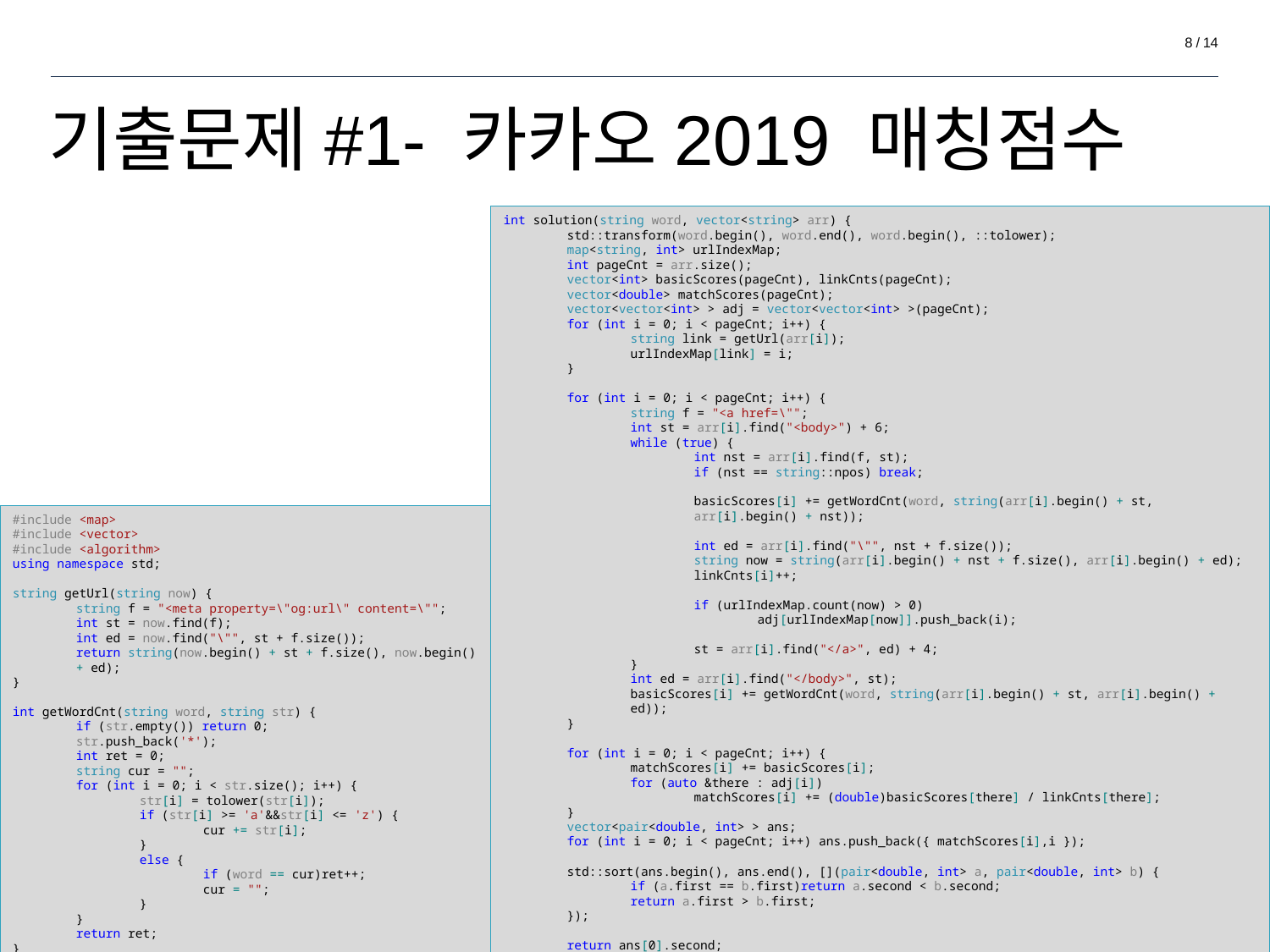

8 / 14
# 기출문제#1- 카카오2019 매칭점수
int solution(string word, vector<string> arr) {
std::transform(word.begin(), word.end(), word.begin(), ::tolower);
map<string, int> urlIndexMap;
int pageCnt = arr.size();
vector<int> basicScores(pageCnt), linkCnts(pageCnt);
vector<double> matchScores(pageCnt);
vector<vector<int> > adj = vector<vector<int> >(pageCnt);
for (int i = 0; i < pageCnt; i++) {
string link = getUrl(arr[i]);
urlIndexMap[link] = i;
}

for (int i = 0; i < pageCnt; i++) {
string f = "<a href=\"";
int st = arr[i].find("<body>") + 6;
while (true) {
int nst = arr[i].find(f, st);
if (nst == string::npos) break;

basicScores[i] += getWordCnt(word, string(arr[i].begin() + st, arr[i].begin() + nst));

int ed = arr[i].find("\"", nst + f.size());
string now = string(arr[i].begin() + nst + f.size(), arr[i].begin() + ed);
linkCnts[i]++;

if (urlIndexMap.count(now) > 0)
adj[urlIndexMap[now]].push_back(i);

st = arr[i].find("</a>", ed) + 4;
}
int ed = arr[i].find("</body>", st);
basicScores[i] += getWordCnt(word, string(arr[i].begin() + st, arr[i].begin() + ed));
}

for (int i = 0; i < pageCnt; i++) {
matchScores[i] += basicScores[i];
for (auto &there : adj[i])
matchScores[i] += (double)basicScores[there] / linkCnts[there];
}
vector<pair<double, int> > ans;
for (int i = 0; i < pageCnt; i++) ans.push_back({ matchScores[i],i });

std::sort(ans.begin(), ans.end(), [](pair<double, int> a, pair<double, int> b) {
if (a.first == b.first)return a.second < b.second;
return a.first > b.first;
});

return ans[0].second;
}
#include <map>
#include <vector>
#include <algorithm>
using namespace std;

string getUrl(string now) {
string f = "<meta property=\"og:url\" content=\"";
int st = now.find(f);
int ed = now.find("\"", st + f.size());
return string(now.begin() + st + f.size(), now.begin() + ed);
}

int getWordCnt(string word, string str) {
if (str.empty()) return 0;
str.push_back('*');
int ret = 0;
string cur = "";
for (int i = 0; i < str.size(); i++) {
str[i] = tolower(str[i]);
if (str[i] >= 'a'&&str[i] <= 'z') {
cur += str[i];
}
else {
if (word == cur)ret++;
cur = "";
}
}
return ret;
}